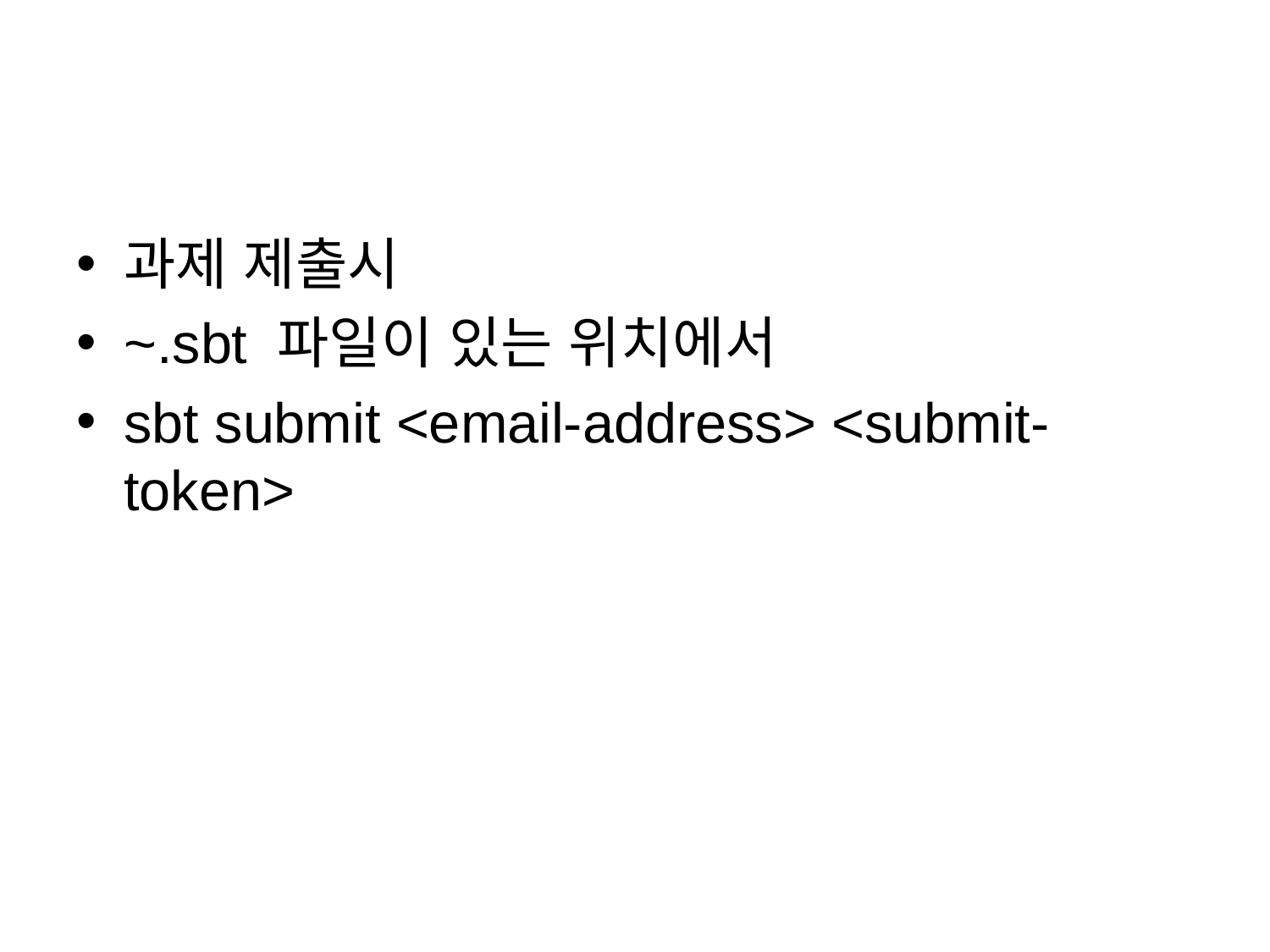

#
과제 제출시
~.sbt 파일이 있는 위치에서
sbt submit <email-address> <submit-token>